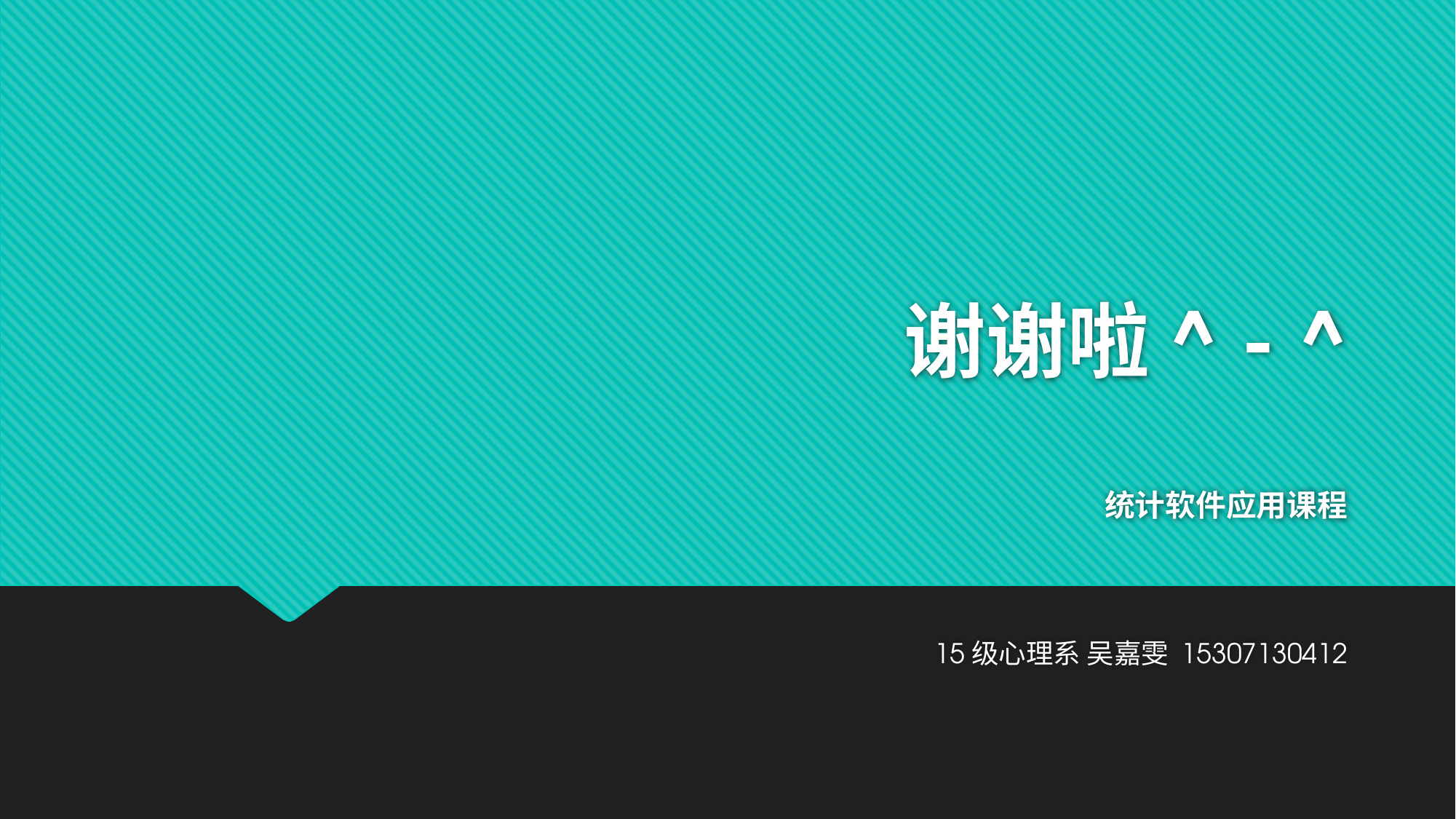

# 谢谢啦^ - ^ 统计软件应用课程
15级心理系 吴嘉雯 15307130412